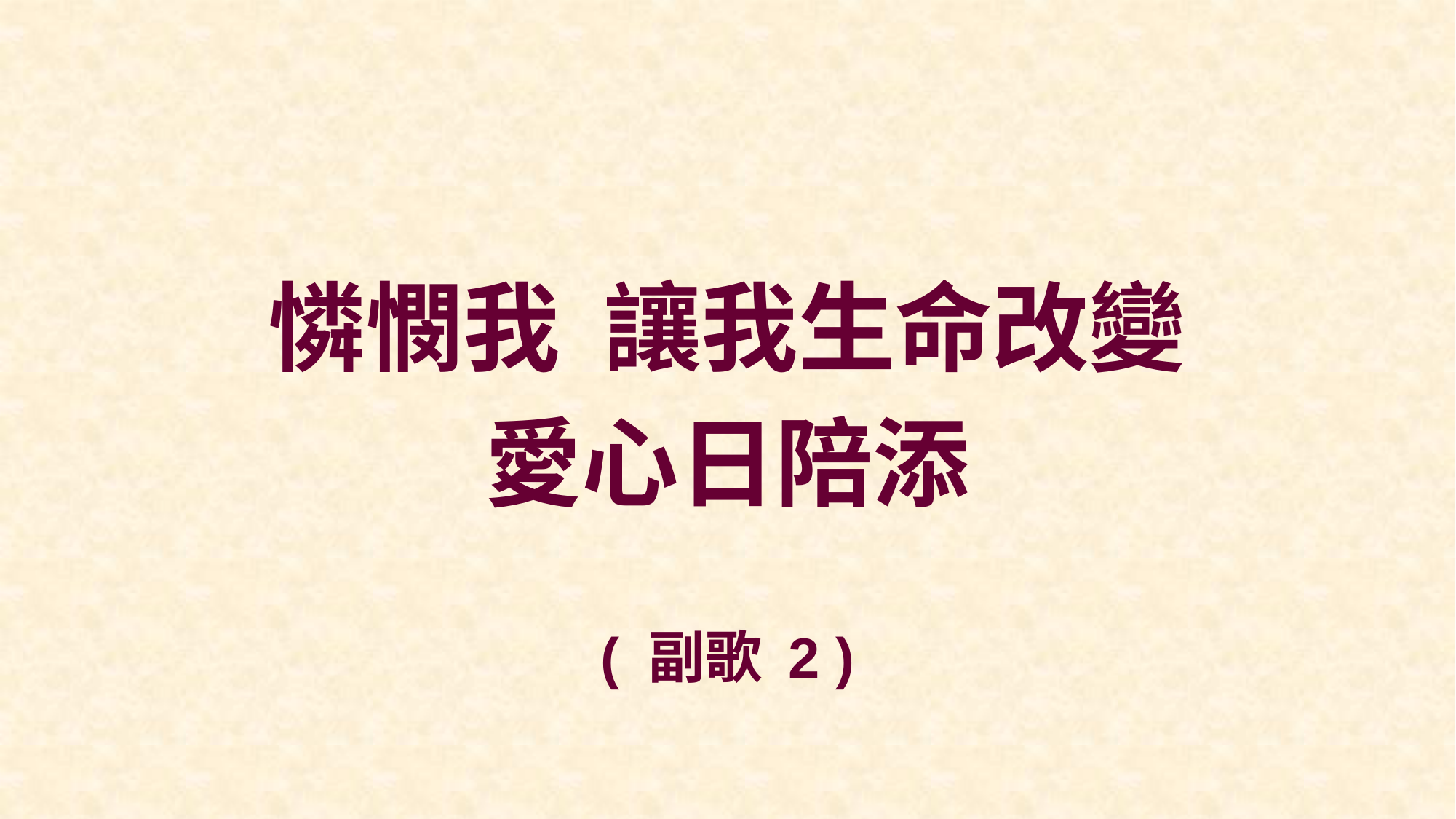

憐憫我  讓我生命改變
愛心日陪添
( 副歌 2 )